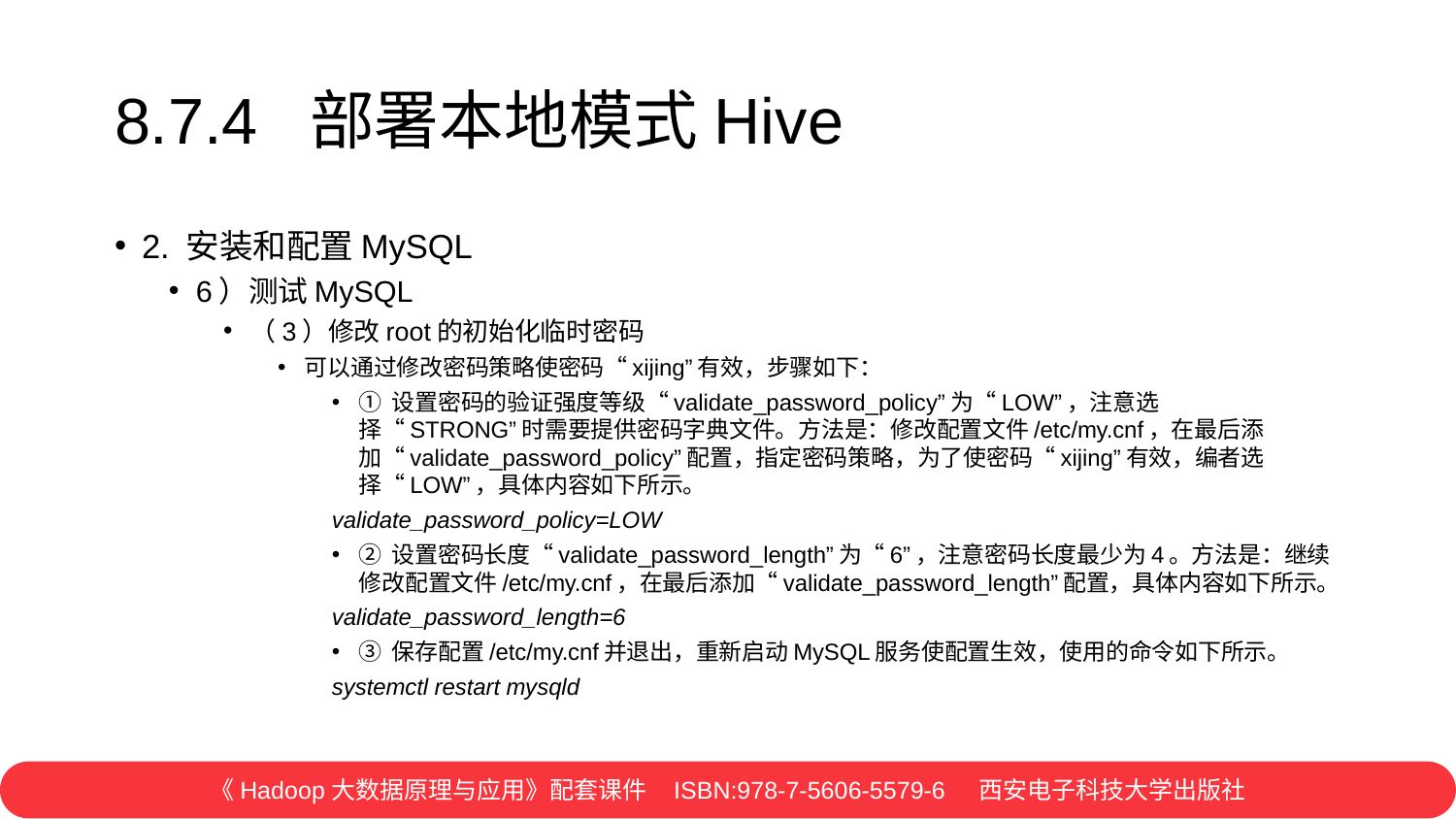

# 8.7.4  部署本地模式Hive
2. 安装和配置MySQL
6）测试MySQL
（3）修改root的初始化临时密码
可以通过修改密码策略使密码“xijing”有效，步骤如下：
① 设置密码的验证强度等级“validate_password_policy”为“LOW”，注意选择“STRONG”时需要提供密码字典文件。方法是：修改配置文件/etc/my.cnf，在最后添加“validate_password_policy”配置，指定密码策略，为了使密码“xijing”有效，编者选择“LOW”，具体内容如下所示。
validate_password_policy=LOW
② 设置密码长度“validate_password_length”为“6”，注意密码长度最少为4。方法是：继续修改配置文件/etc/my.cnf，在最后添加“validate_password_length”配置，具体内容如下所示。
validate_password_length=6
③ 保存配置/etc/my.cnf并退出，重新启动MySQL服务使配置生效，使用的命令如下所示。
systemctl restart mysqld